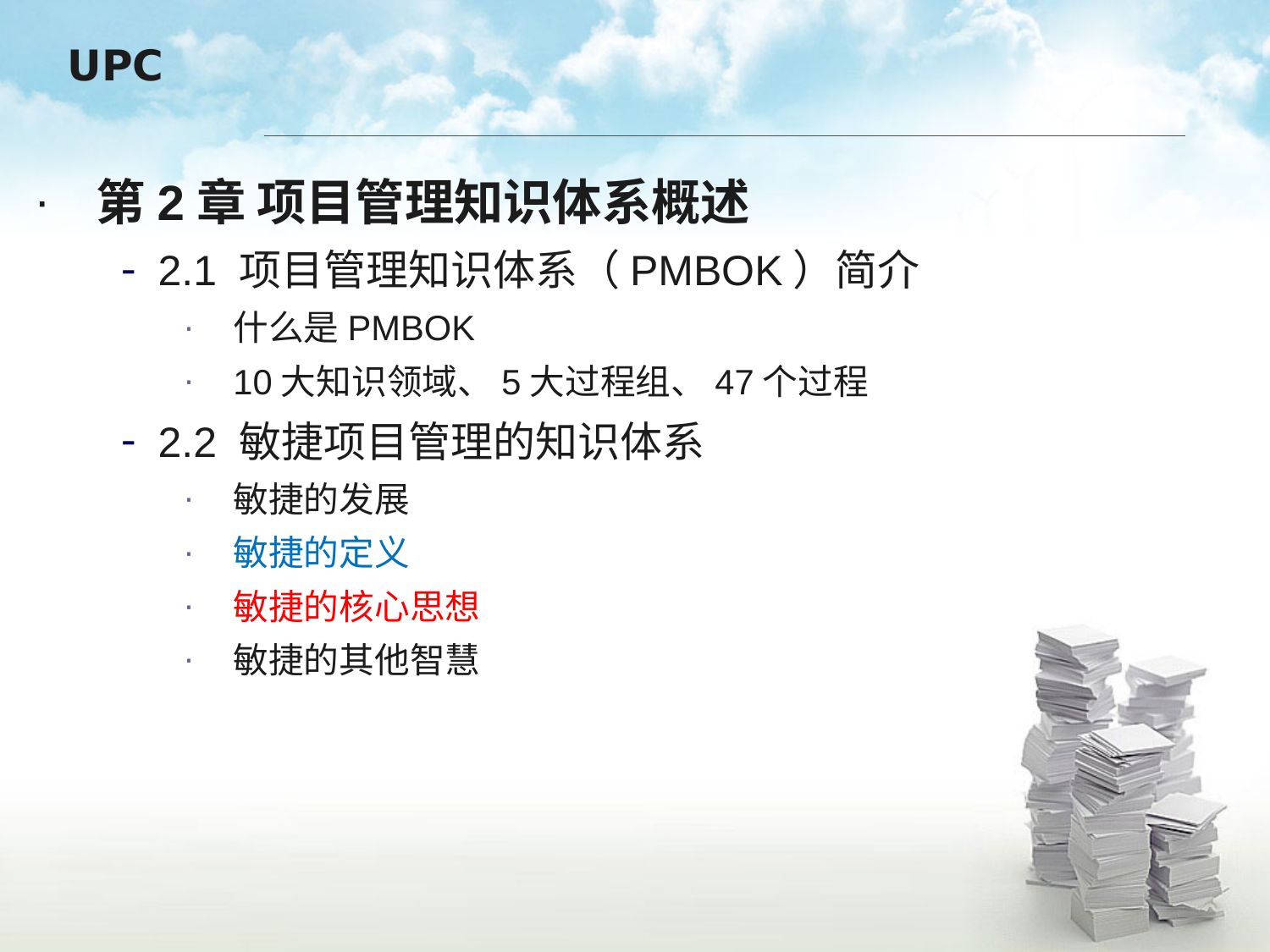

第2章 项目管理知识体系概述
2.1 项目管理知识体系（PMBOK）简介
什么是PMBOK
10大知识领域、5大过程组、47个过程
2.2 敏捷项目管理的知识体系
敏捷的发展
敏捷的定义
敏捷的核心思想
敏捷的其他智慧